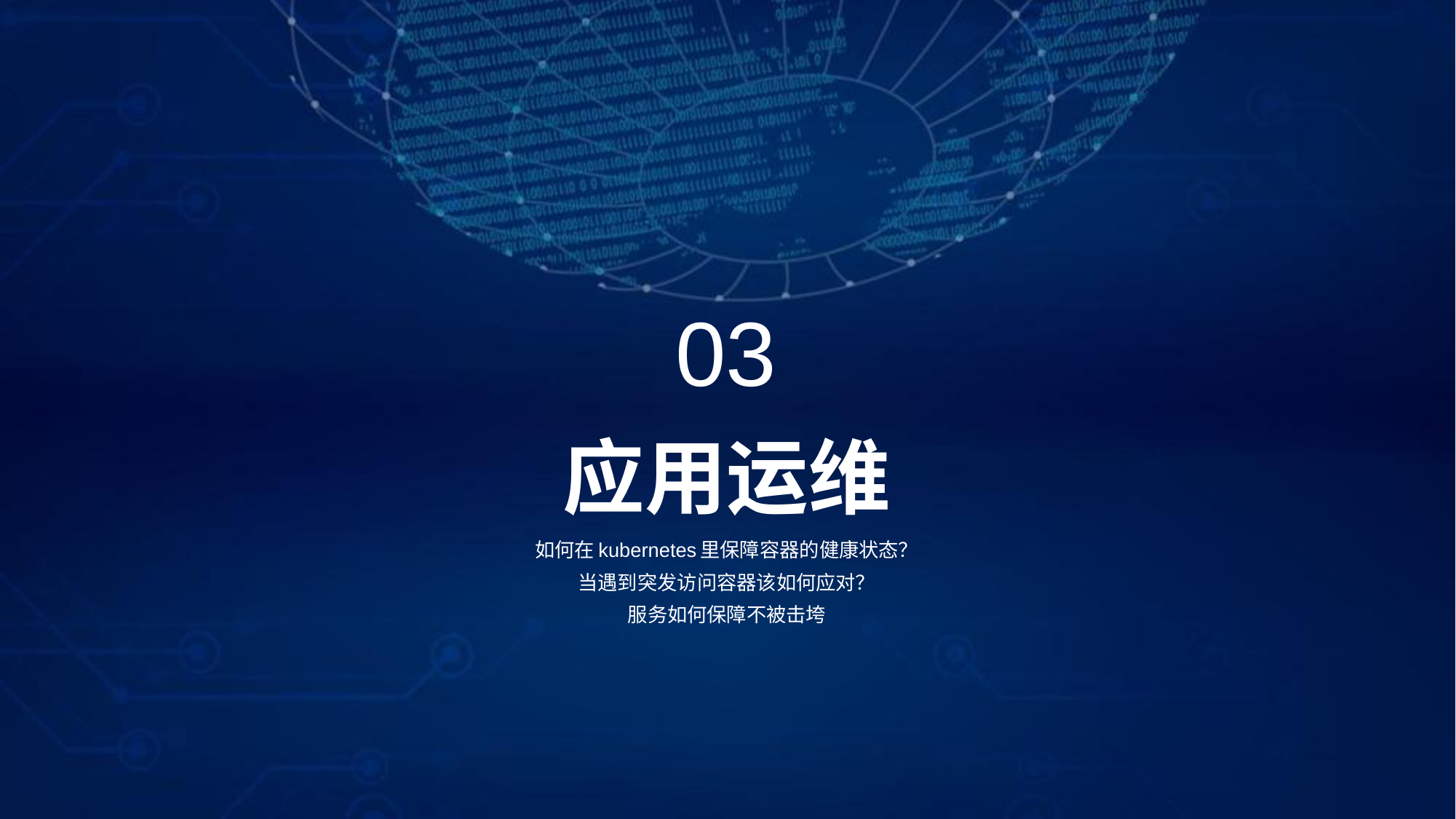

03
# 应用运维
如何在kubernetes里保障容器的健康状态？
当遇到突发访问容器该如何应对？
服务如何保障不被击垮